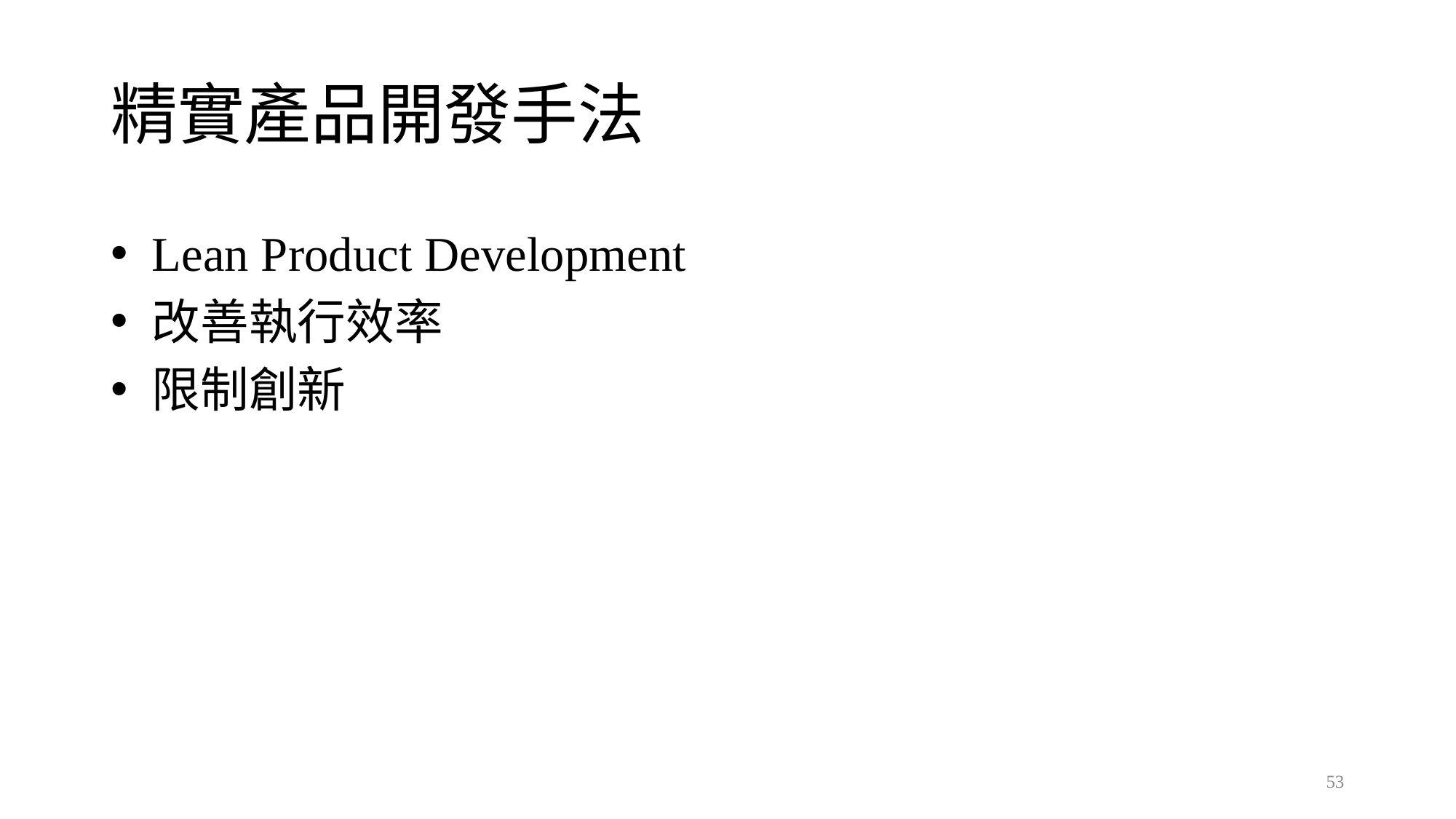

# 精實產品開發手法
Lean Product Development
改善執行效率
限制創新

53